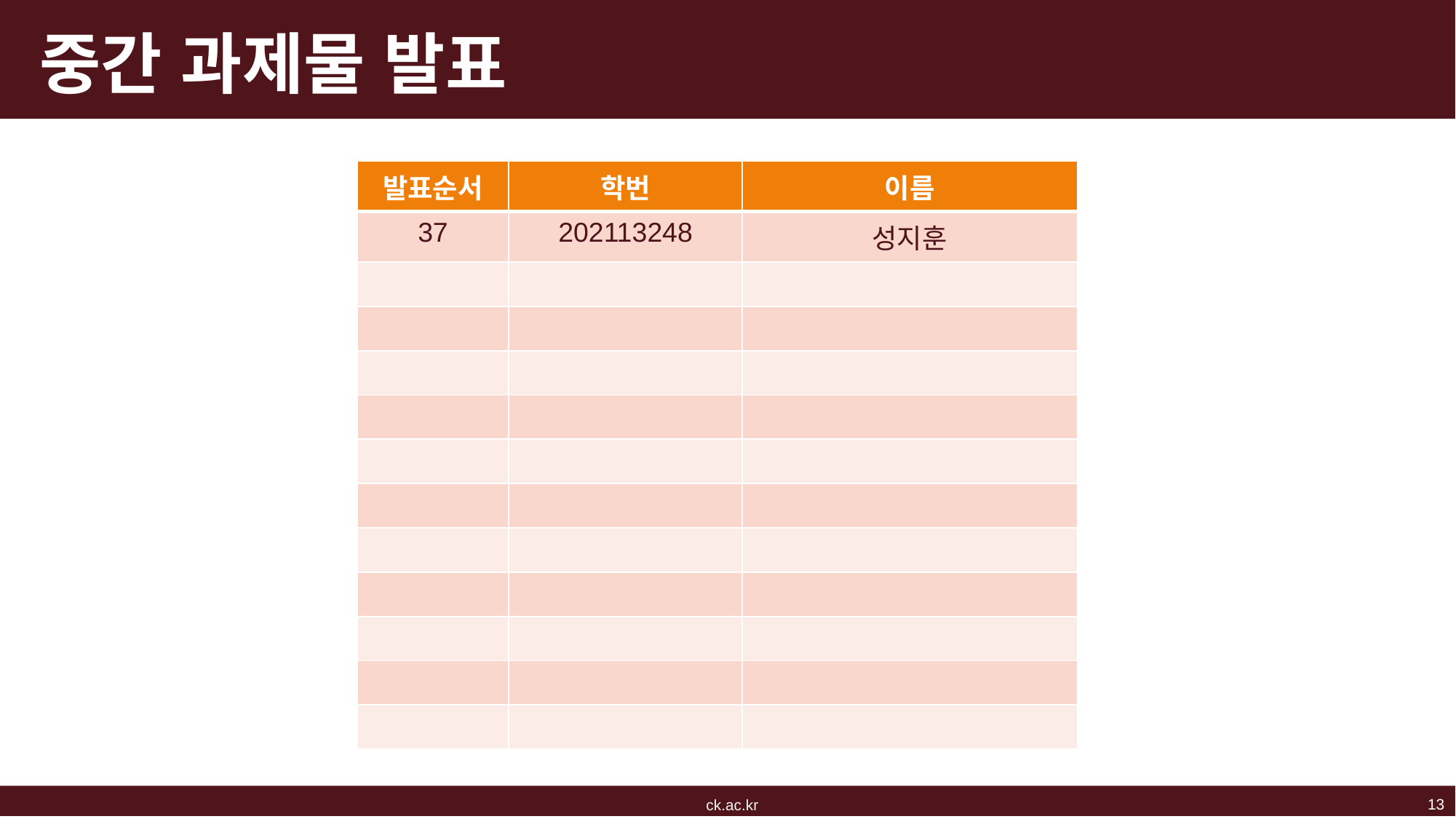

# 중간 과제물 발표
| 발표순서 | 학번 | 이름 |
| --- | --- | --- |
| 37 | 202113248 | 성지훈 |
|  |  |  |
|  |  |  |
|  |  |  |
|  |  |  |
|  |  |  |
|  |  |  |
|  |  |  |
|  |  |  |
|  |  |  |
|  |  |  |
|  |  |  |
13
ck.ac.kr